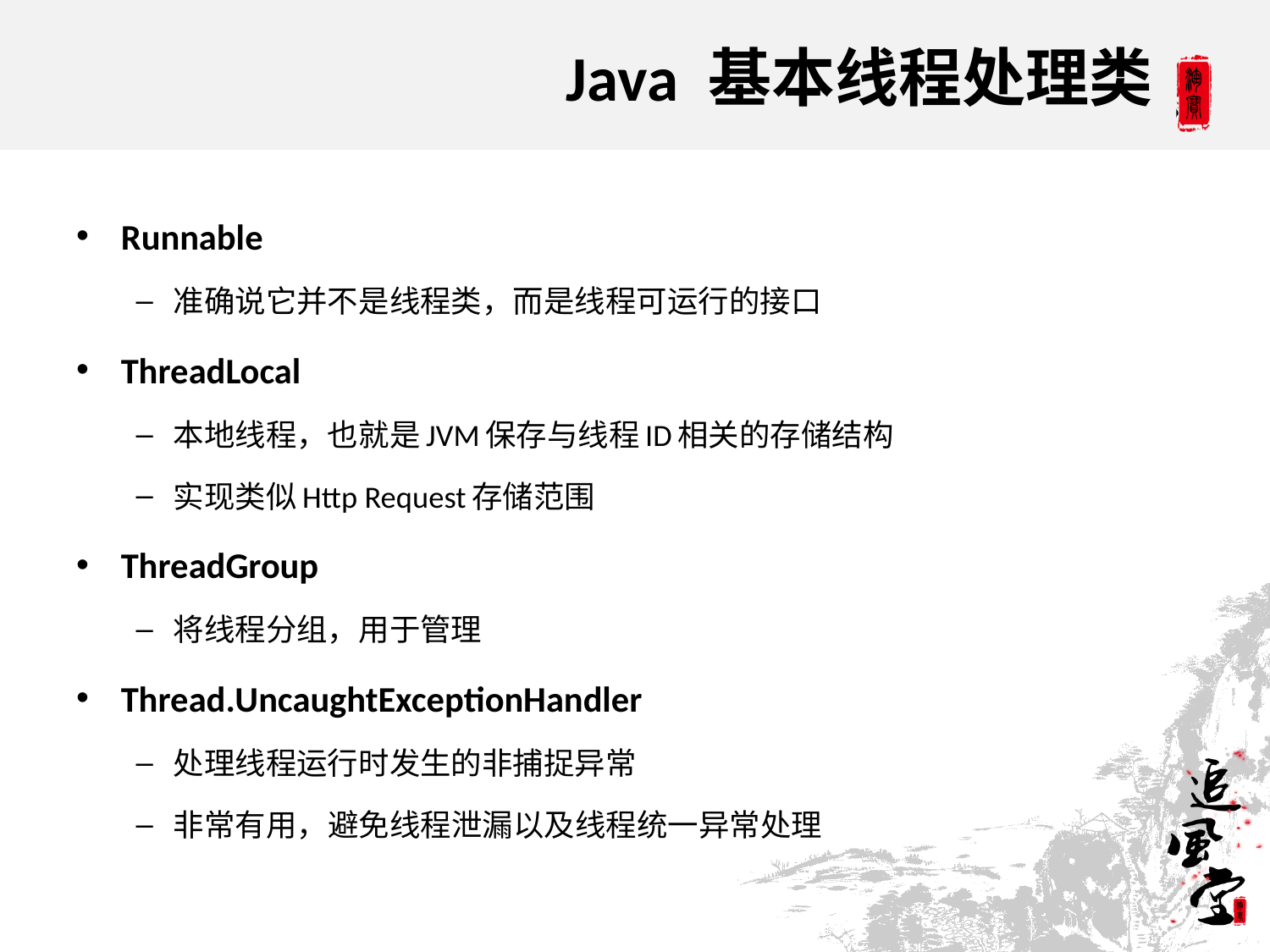

# Java 基本线程处理类
Runnable
准确说它并不是线程类，而是线程可运行的接口
ThreadLocal
本地线程，也就是JVM保存与线程ID相关的存储结构
实现类似Http Request存储范围
ThreadGroup
将线程分组，用于管理
Thread.UncaughtExceptionHandler
处理线程运行时发生的非捕捉异常
非常有用，避免线程泄漏以及线程统一异常处理